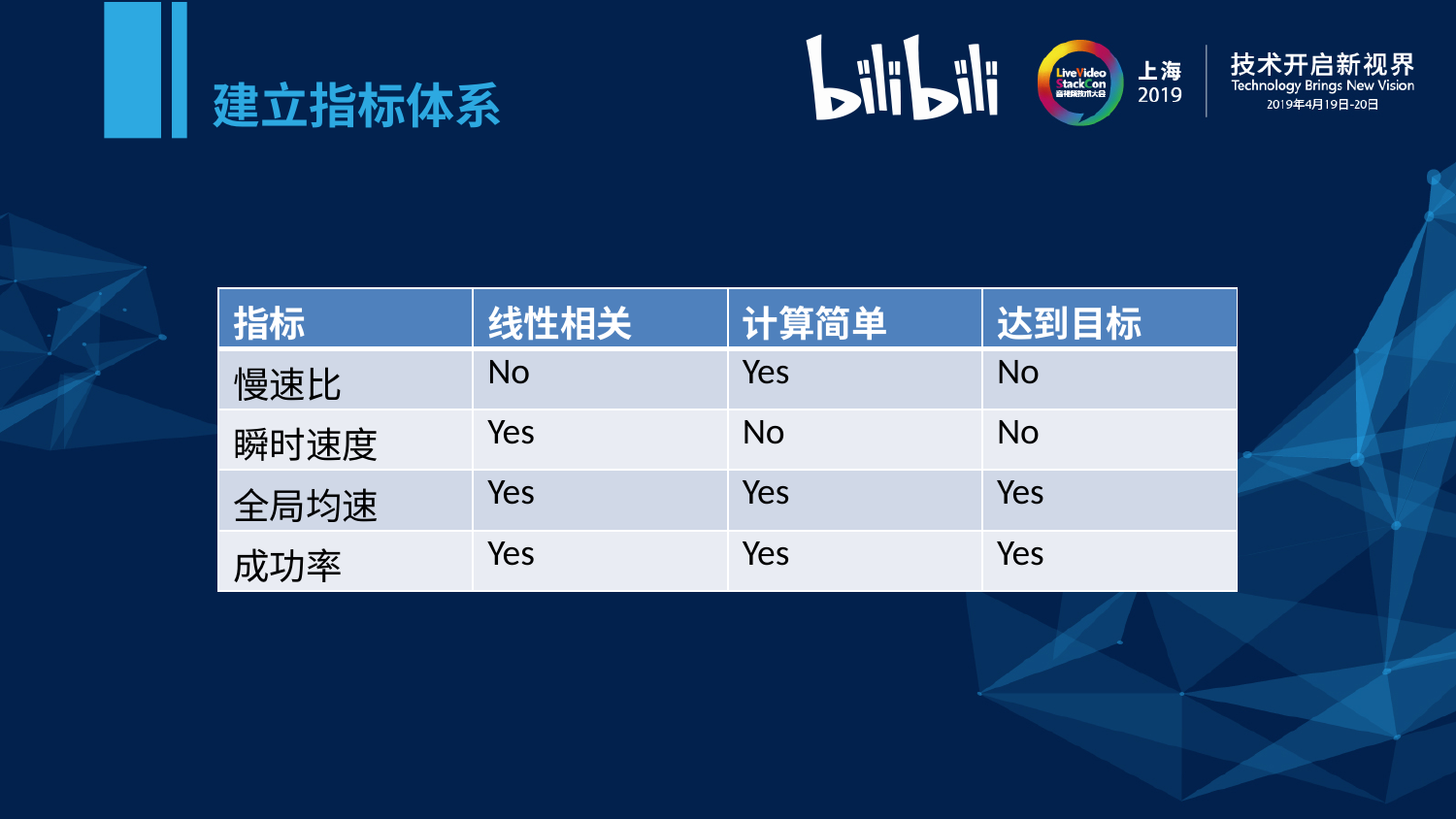

建立指标体系
| 指标 | 线性相关 | 计算简单 | 达到目标 |
| --- | --- | --- | --- |
| 慢速比 | No | Yes | No |
| 瞬时速度 | Yes | No | No |
| 全局均速 | Yes | Yes | Yes |
| 成功率 | Yes | Yes | Yes |